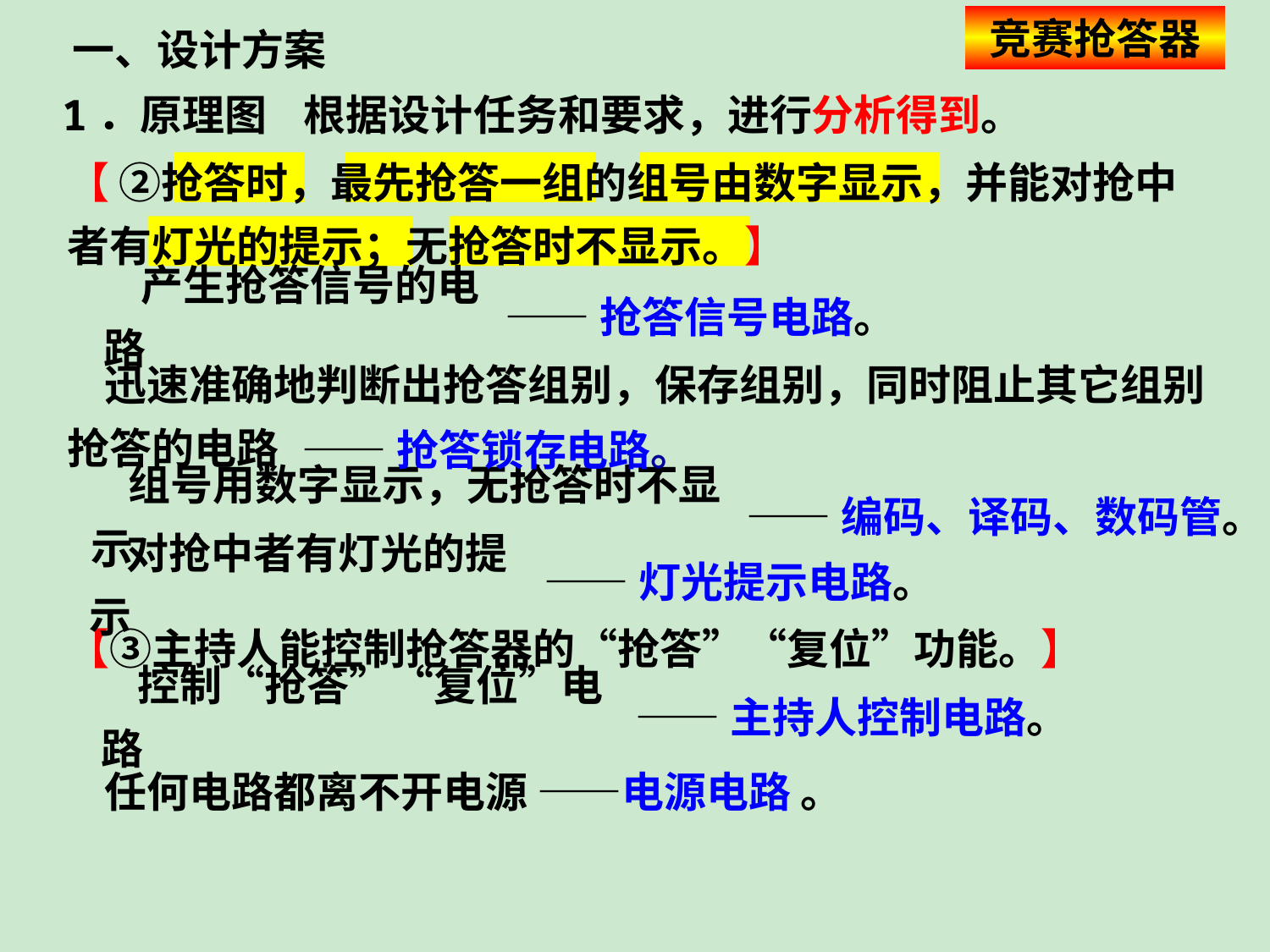

竞赛抢答器
一、设计方案
1．原理图
根据设计任务和要求，进行分析得到。
【 ②抢答时，最先抢答一组的组号由数字显示，并能对抢中者有灯光的提示；无抢答时不显示。】

产生抢答信号的电路
——抢答信号电路。
迅速准确地判断出抢答组别，保存组别，同时阻止其它组别抢答的电路
——抢答锁存电路。
组号用数字显示，无抢答时不显示
——编码、译码、数码管。
对抢中者有灯光的提示
——灯光提示电路。
【③主持人能控制抢答器的“抢答”“复位”功能。】
控制“抢答”“复位”电路
——主持人控制电路。
任何电路都离不开电源 ——电源电路 。